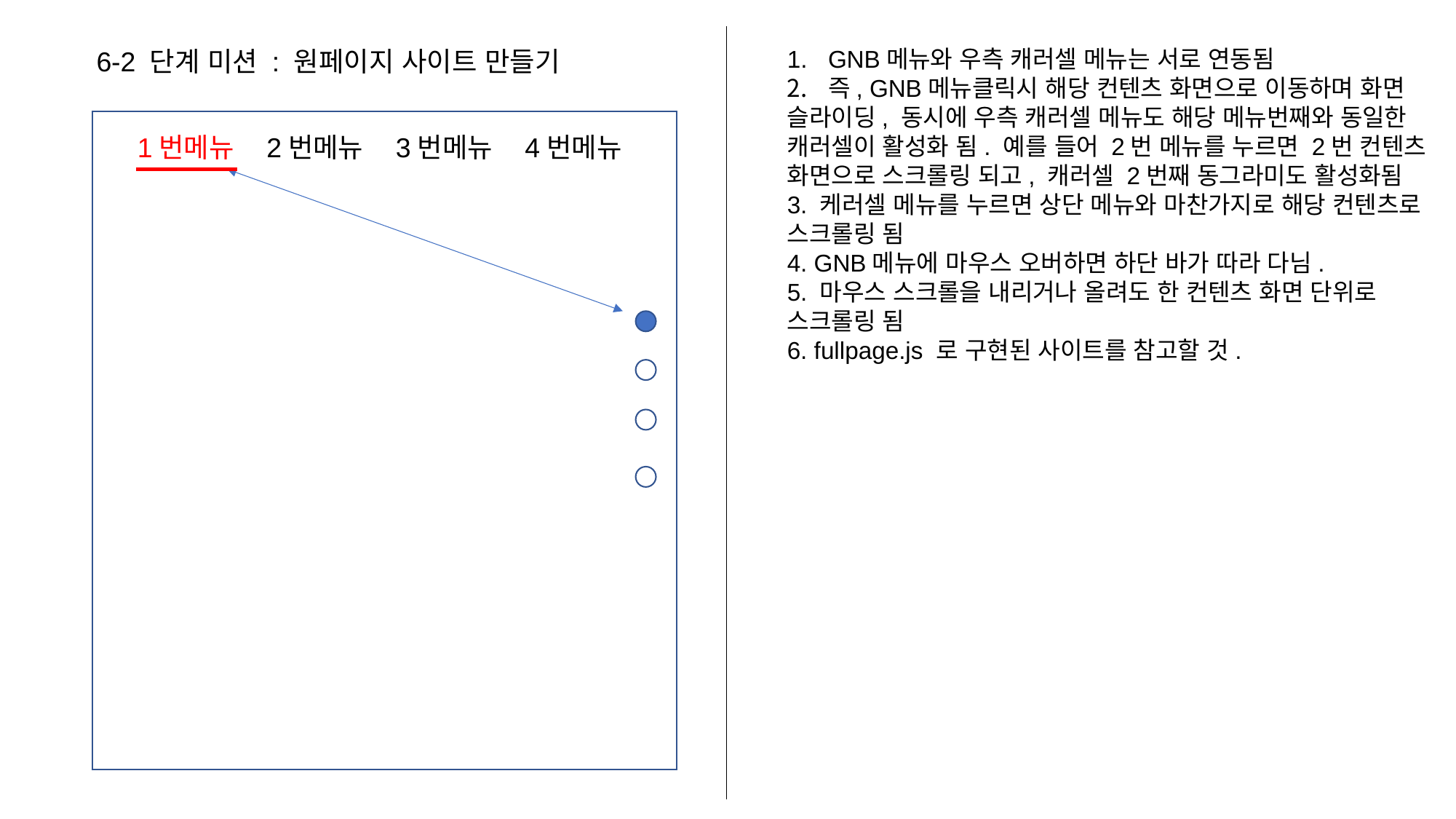

6-2 단계 미션 : 원페이지 사이트 만들기
GNB메뉴와 우측 캐러셀 메뉴는 서로 연동됨
즉, GNB메뉴클릭시 해당 컨텐츠 화면으로 이동하며 화면
슬라이딩, 동시에 우측 캐러셀 메뉴도 해당 메뉴번째와 동일한
캐러셀이 활성화 됨. 예를 들어 2번 메뉴를 누르면 2번 컨텐츠
화면으로 스크롤링 되고, 캐러셀 2번째 동그라미도 활성화됨
3. 케러셀 메뉴를 누르면 상단 메뉴와 마찬가지로 해당 컨텐츠로
스크롤링 됨
4. GNB메뉴에 마우스 오버하면 하단 바가 따라 다님.
5. 마우스 스크롤을 내리거나 올려도 한 컨텐츠 화면 단위로
스크롤링 됨
6. fullpage.js 로 구현된 사이트를 참고할 것.

1번메뉴
2번메뉴
3번메뉴
4번메뉴